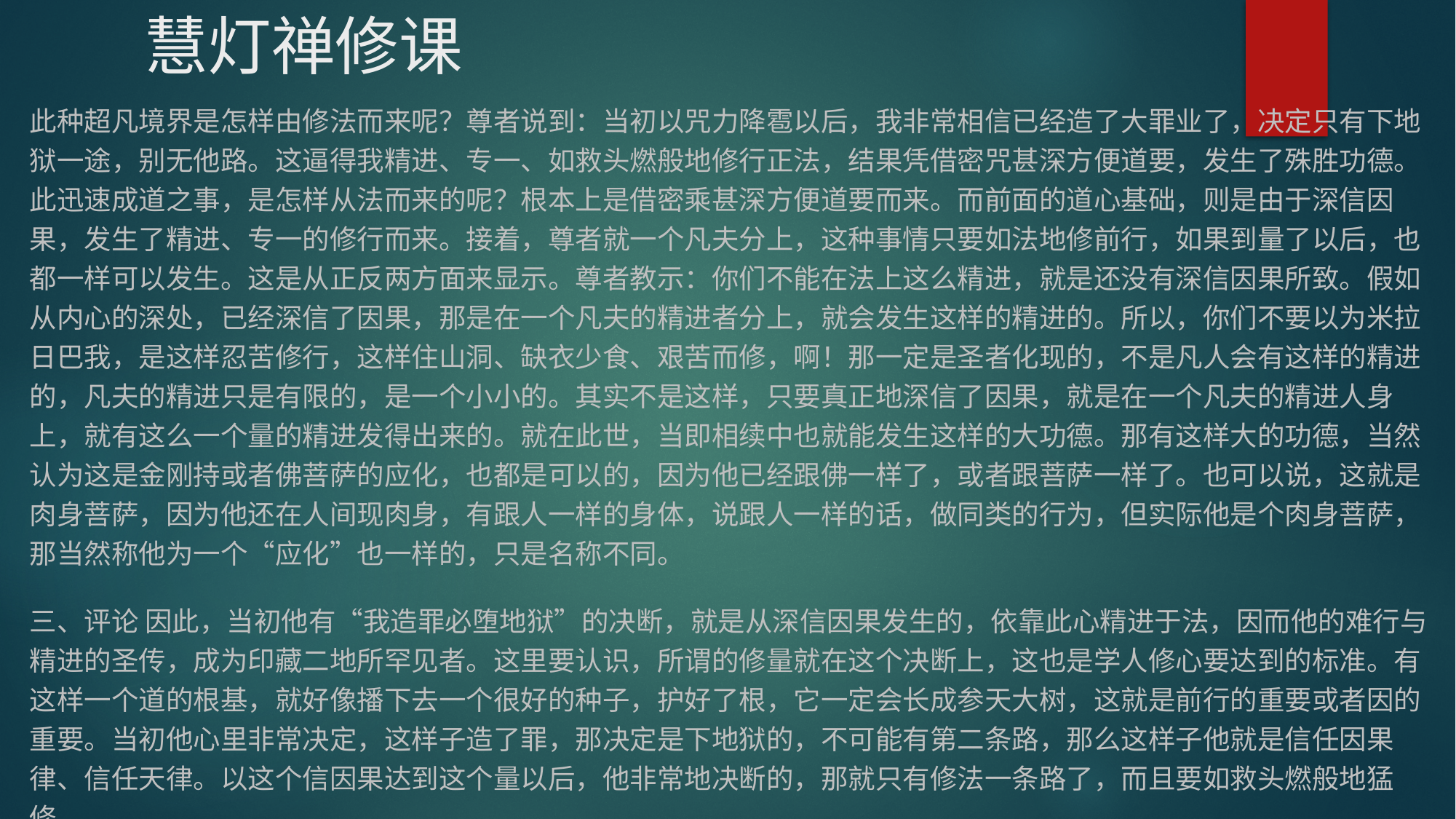

慧灯禅修课
此种超凡境界是怎样由修法而来呢？尊者说到：当初以咒力降雹以后，我非常相信已经造了大罪业了，决定只有下地狱一途，别无他路。这逼得我精进、专一、如救头燃般地修行正法，结果凭借密咒甚深方便道要，发生了殊胜功德。此迅速成道之事，是怎样从法而来的呢？根本上是借密乘甚深方便道要而来。而前面的道心基础，则是由于深信因果，发生了精进、专一的修行而来。接着，尊者就一个凡夫分上，这种事情只要如法地修前行，如果到量了以后，也都一样可以发生。这是从正反两方面来显示。尊者教示：你们不能在法上这么精进，就是还没有深信因果所致。假如从内心的深处，已经深信了因果，那是在一个凡夫的精进者分上，就会发生这样的精进的。所以，你们不要以为米拉日巴我，是这样忍苦修行，这样住山洞、缺衣少食、艰苦而修，啊！那一定是圣者化现的，不是凡人会有这样的精进的，凡夫的精进只是有限的，是一个小小的。其实不是这样，只要真正地深信了因果，就是在一个凡夫的精进人身上，就有这么一个量的精进发得出来的。就在此世，当即相续中也就能发生这样的大功德。那有这样大的功德，当然认为这是金刚持或者佛菩萨的应化，也都是可以的，因为他已经跟佛一样了，或者跟菩萨一样了。也可以说，这就是肉身菩萨，因为他还在人间现肉身，有跟人一样的身体，说跟人一样的话，做同类的行为，但实际他是个肉身菩萨，那当然称他为一个“应化”也一样的，只是名称不同。
三、评论 因此，当初他有“我造罪必堕地狱”的决断，就是从深信因果发生的，依靠此心精进于法，因而他的难行与精进的圣传，成为印藏二地所罕见者。这里要认识，所谓的修量就在这个决断上，这也是学人修心要达到的标准。有这样一个道的根基，就好像播下去一个很好的种子，护好了根，它一定会长成参天大树，这就是前行的重要或者因的重要。当初他心里非常决定，这样子造了罪，那决定是下地狱的，不可能有第二条路，那么这样子他就是信任因果律、信任天律。以这个信因果达到这个量以后，他非常地决断的，那就只有修法一条路了，而且要如救头燃般地猛修。